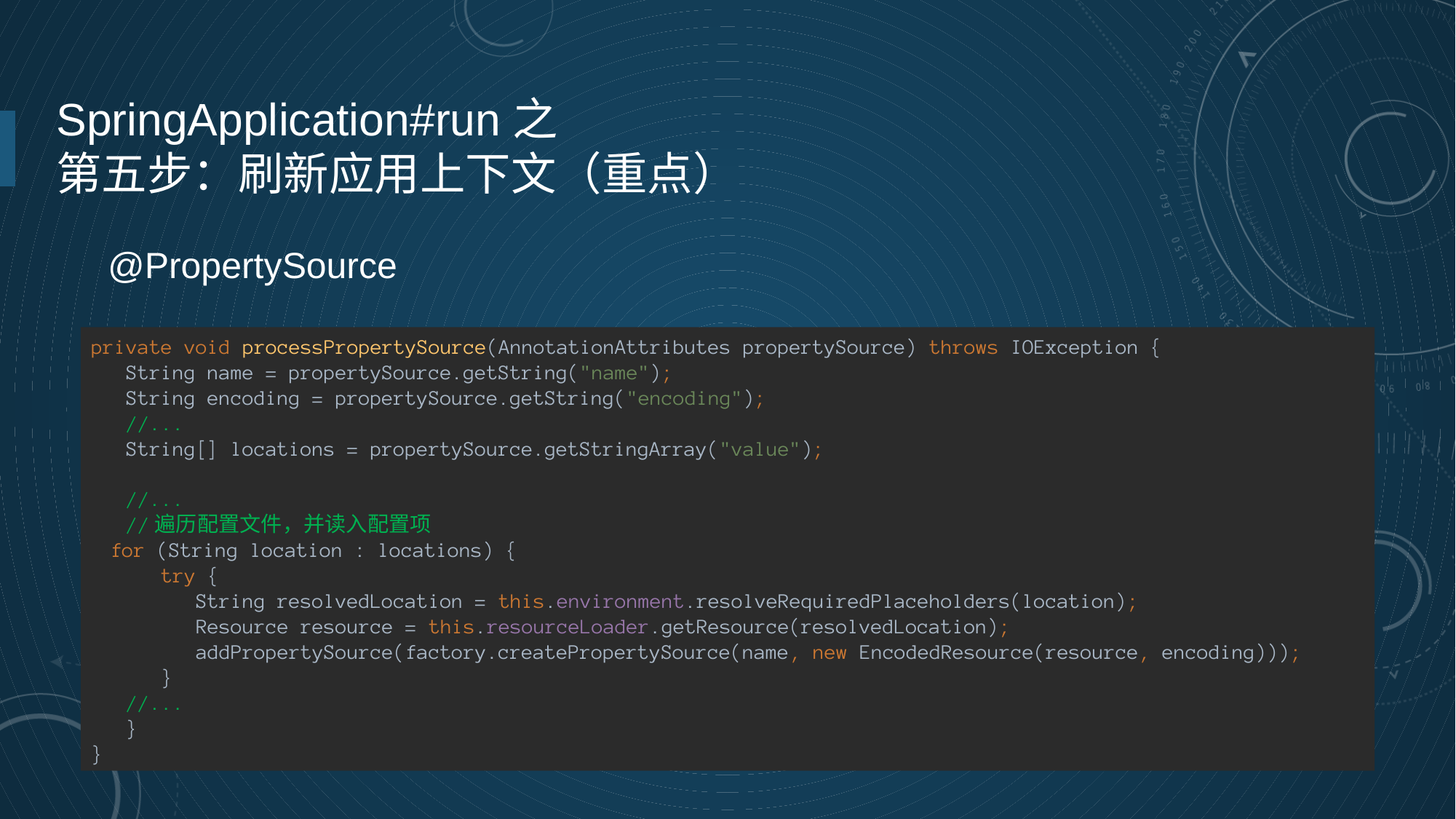

# SpringApplication#run之 第五步：刷新应用上下文（重点）
@PropertySource
private void processPropertySource(AnnotationAttributes propertySource) throws IOException {
   String name = propertySource.getString("name");
   String encoding = propertySource.getString("encoding");
   //...
   String[] locations = propertySource.getStringArray("value");
   //...
   //遍历配置文件，并读入配置项
   for (String location : locations) {
      try {
         String resolvedLocation = this.environment.resolveRequiredPlaceholders(location);
         Resource resource = this.resourceLoader.getResource(resolvedLocation);
         addPropertySource(factory.createPropertySource(name, new EncodedResource(resource, encoding)));
      }
   //...
   }
}